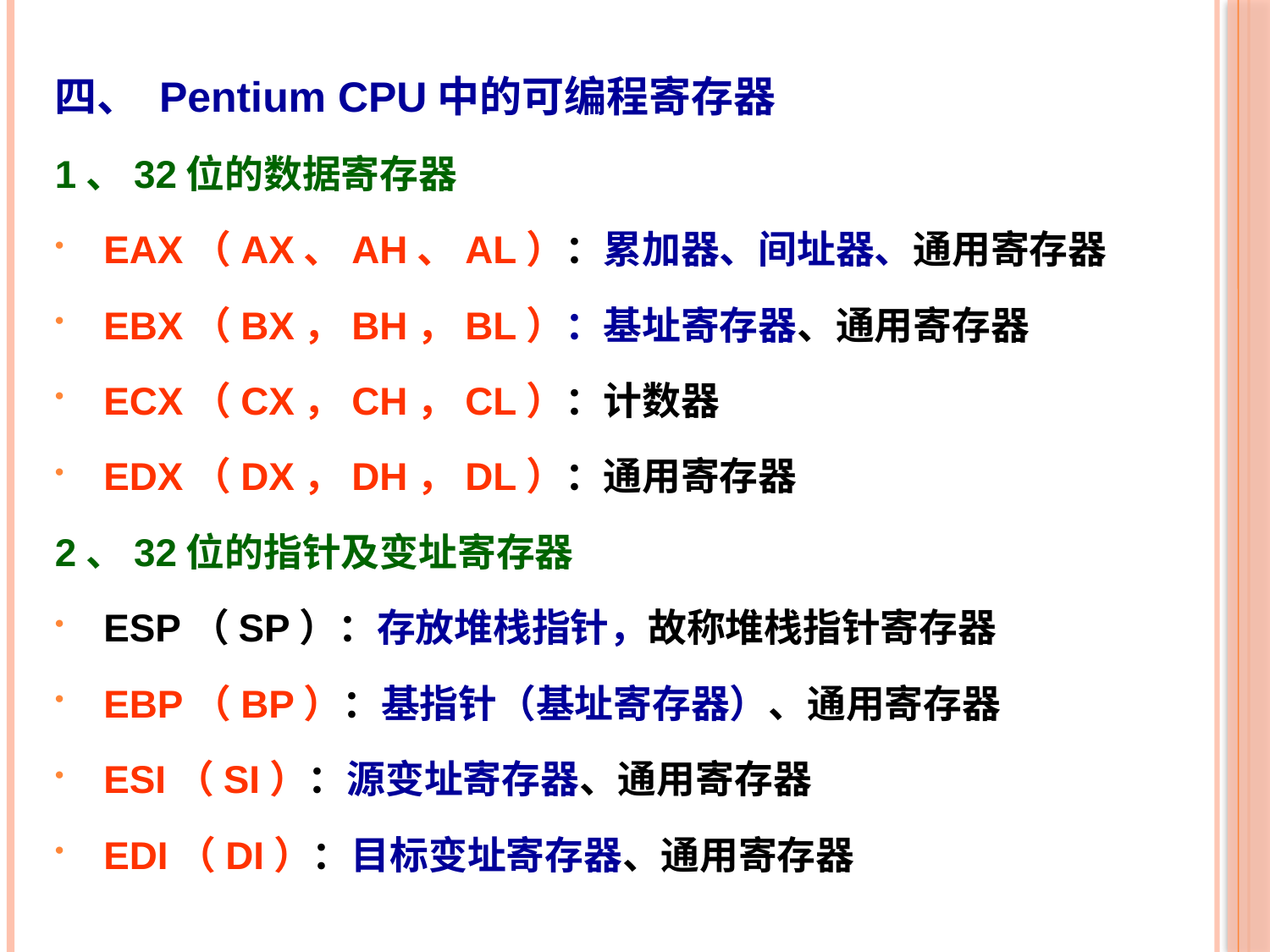

33
四、 Pentium CPU中的可编程寄存器
1、32位的数据寄存器
 EAX（AX、AH、AL）：累加器、间址器、通用寄存器
 EBX（BX，BH，BL）：基址寄存器、通用寄存器
 ECX（CX，CH，CL）：计数器
 EDX（DX，DH，DL）：通用寄存器
2、32位的指针及变址寄存器
 ESP（SP）：存放堆栈指针，故称堆栈指针寄存器
 EBP（BP）：基指针（基址寄存器）、通用寄存器
 ESI（SI）：源变址寄存器、通用寄存器
 EDI（DI）：目标变址寄存器、通用寄存器